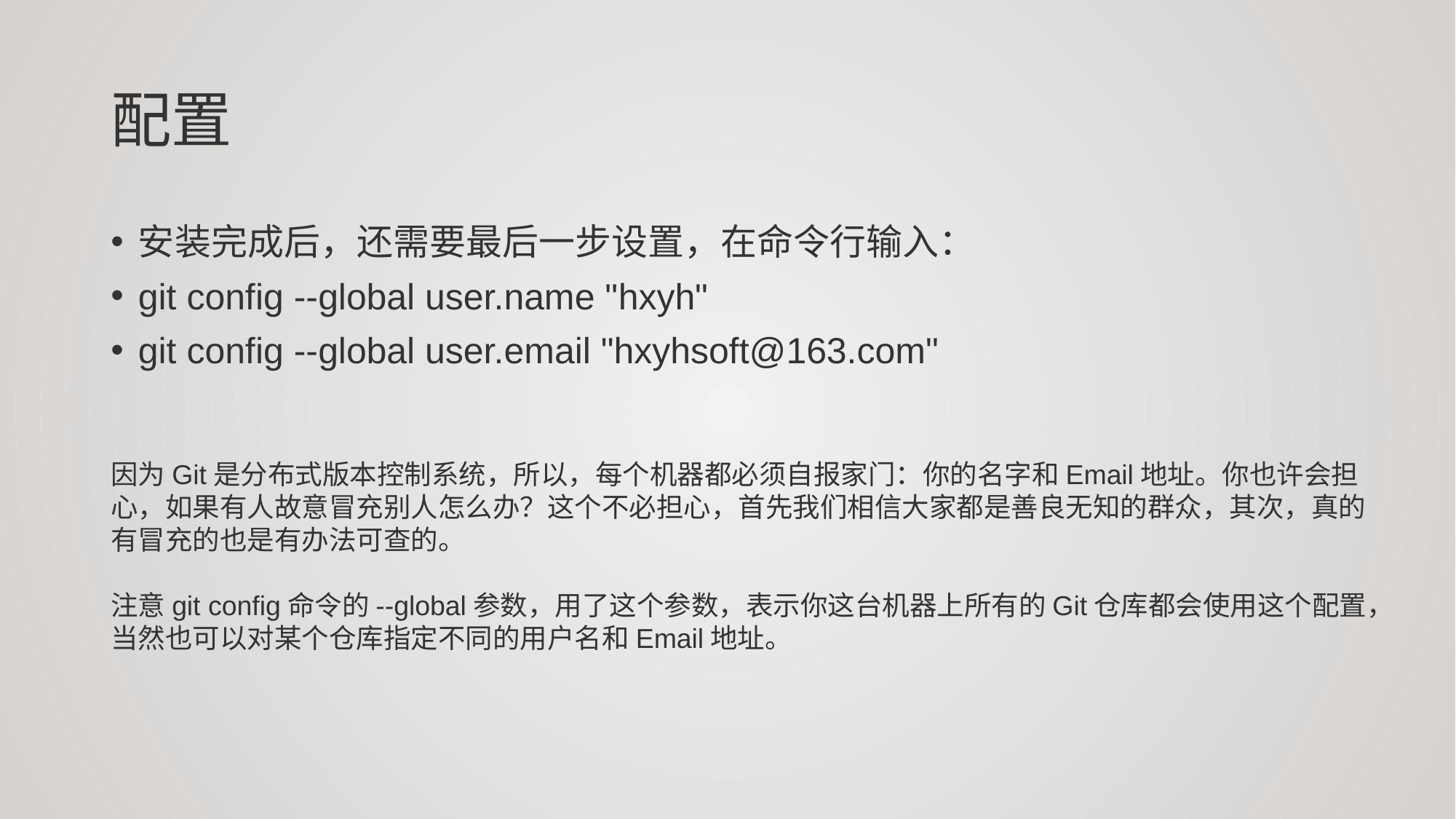

# 配置
安装完成后，还需要最后一步设置，在命令行输入：
git config --global user.name "hxyh"
git config --global user.email "hxyhsoft@163.com"
因为Git是分布式版本控制系统，所以，每个机器都必须自报家门：你的名字和Email地址。你也许会担心，如果有人故意冒充别人怎么办？这个不必担心，首先我们相信大家都是善良无知的群众，其次，真的有冒充的也是有办法可查的。

注意git config命令的--global参数，用了这个参数，表示你这台机器上所有的Git仓库都会使用这个配置，当然也可以对某个仓库指定不同的用户名和Email地址。